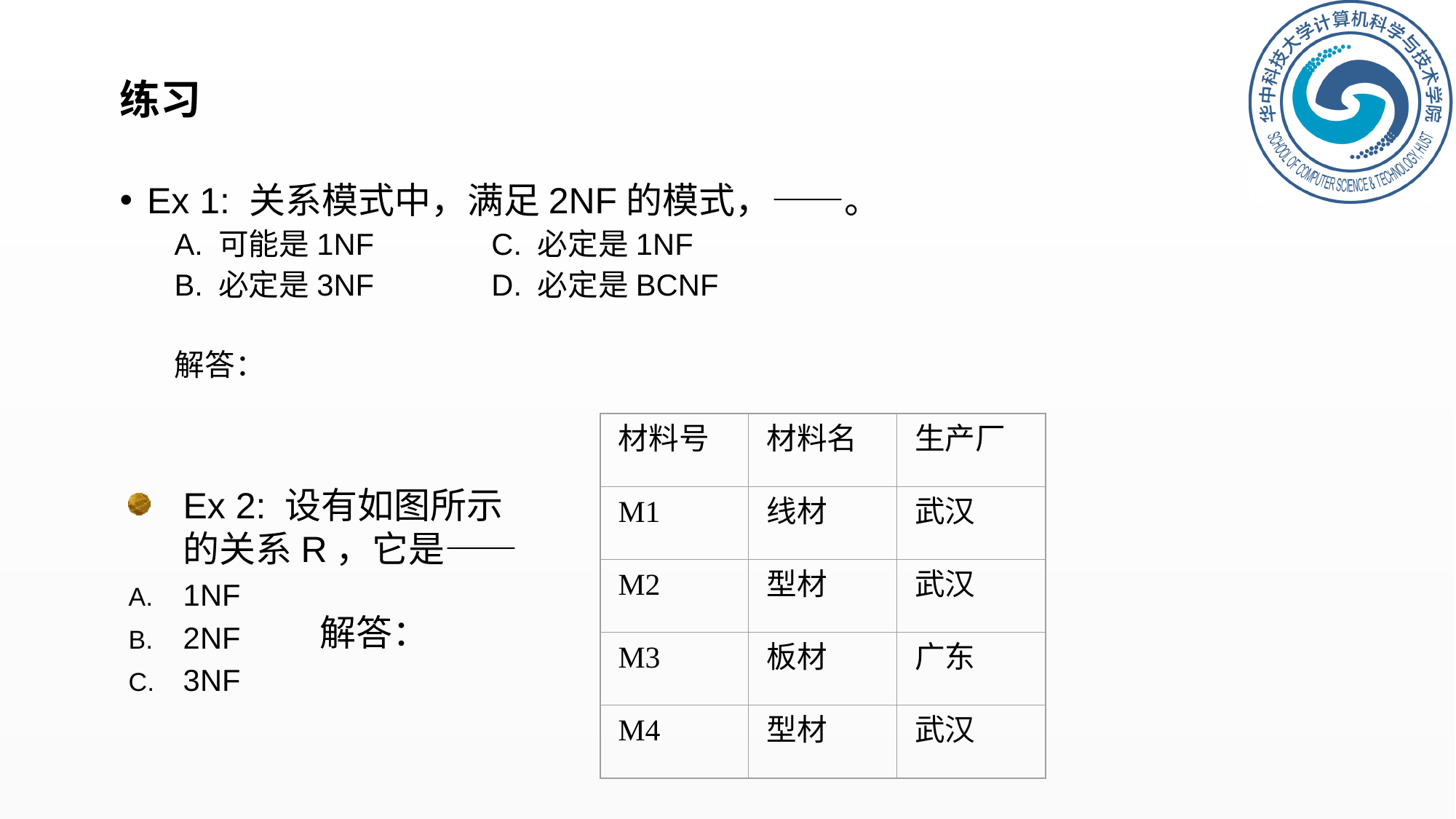

# 练习
Ex 1: 关系模式中，满足2NF的模式，——。
A. 可能是1NF              C. 必定是1NF
B. 必定是3NF              D. 必定是BCNF

解答：

材料号

材料名

生产厂

M1

线材

武汉

M2

型材

武汉

M3

板材

广东

M4

型材

武汉

Ex 2: 设有如图所示的关系R，它是——
1NF
2NF
3NF
解答：